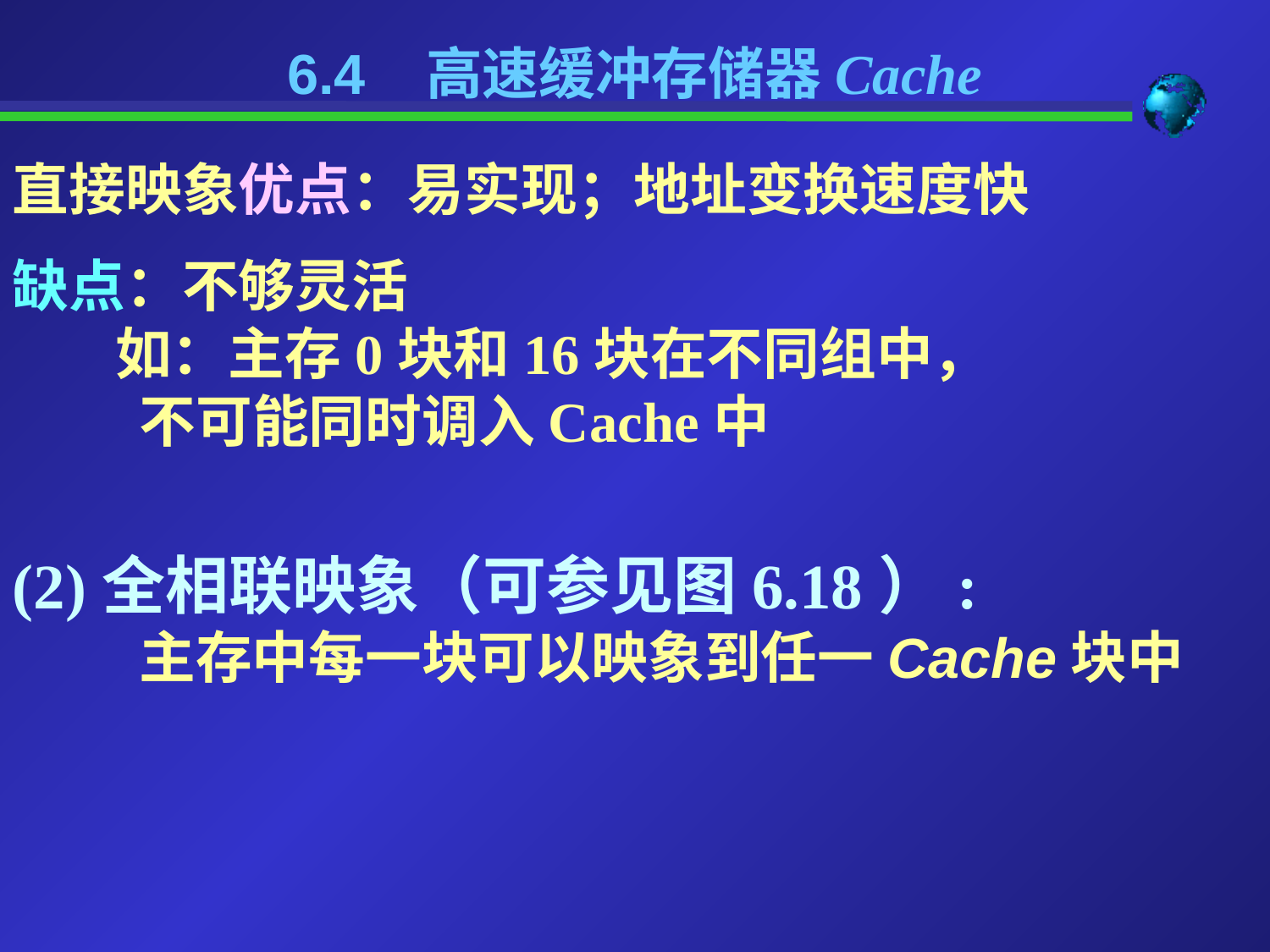

6.4   高速缓冲存储器Cache
直接映象优点：易实现；地址变换速度快
缺点：不够灵活
        如：主存0块和16块在不同组中，
	不可能同时调入Cache中
(2)全相联映象（可参见图6.18）:
        主存中每一块可以映象到任一Cache块中
63